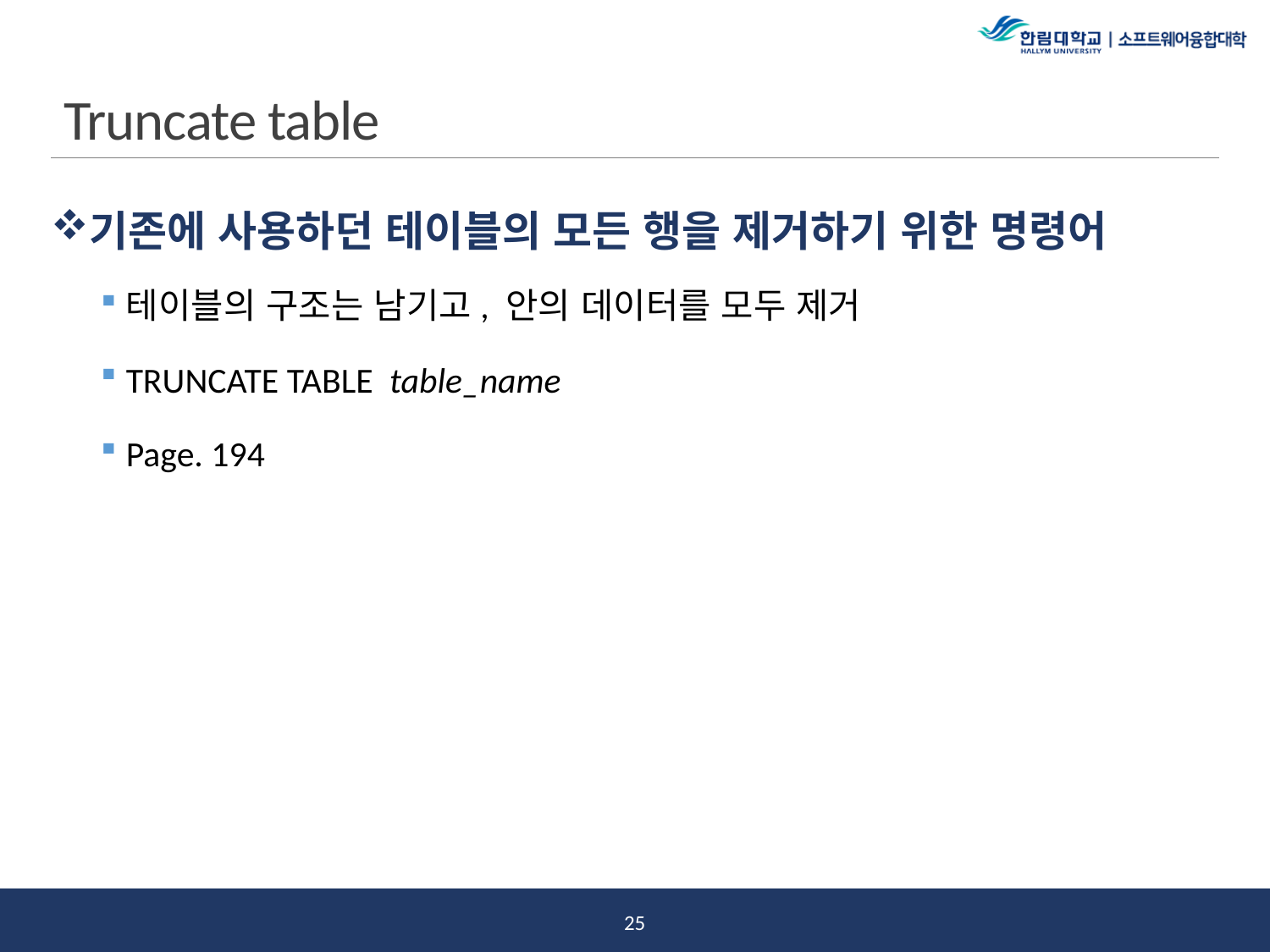

# Truncate table
기존에 사용하던 테이블의 모든 행을 제거하기 위한 명령어
테이블의 구조는 남기고, 안의 데이터를 모두 제거
TRUNCATE TABLE  table_name
Page. 194

25